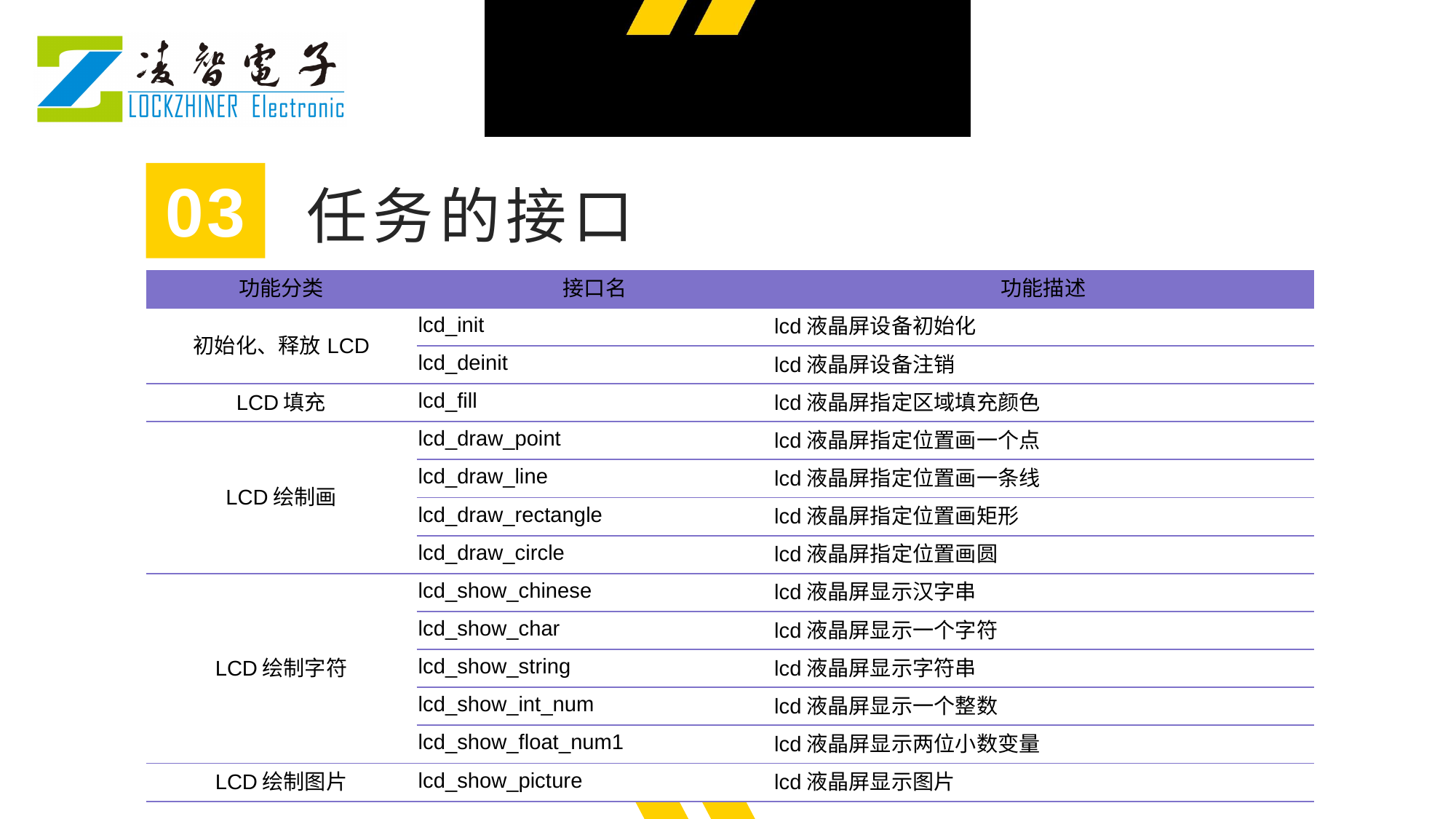

03
任务的接口
| 功能分类 | 接口名 | 功能描述 |
| --- | --- | --- |
| 初始化、释放LCD | lcd\_init | lcd液晶屏设备初始化 |
|  | lcd\_deinit | lcd液晶屏设备注销 |
| LCD填充 | lcd\_fill | lcd液晶屏指定区域填充颜色 |
| LCD绘制画 | lcd\_draw\_point | lcd液晶屏指定位置画一个点 |
|  | lcd\_draw\_line | lcd液晶屏指定位置画一条线 |
|  | lcd\_draw\_rectangle | lcd液晶屏指定位置画矩形 |
|  | lcd\_draw\_circle | lcd液晶屏指定位置画圆 |
| LCD绘制字符 | lcd\_show\_chinese | lcd液晶屏显示汉字串 |
|  | lcd\_show\_char | lcd液晶屏显示一个字符 |
|  | lcd\_show\_string | lcd液晶屏显示字符串 |
|  | lcd\_show\_int\_num | lcd液晶屏显示一个整数 |
|  | lcd\_show\_float\_num1 | lcd液晶屏显示两位小数变量 |
| LCD绘制图片 | lcd\_show\_picture | lcd液晶屏显示图片 |
版权所有©2022福州市凌睿智捷电子有限公司
6